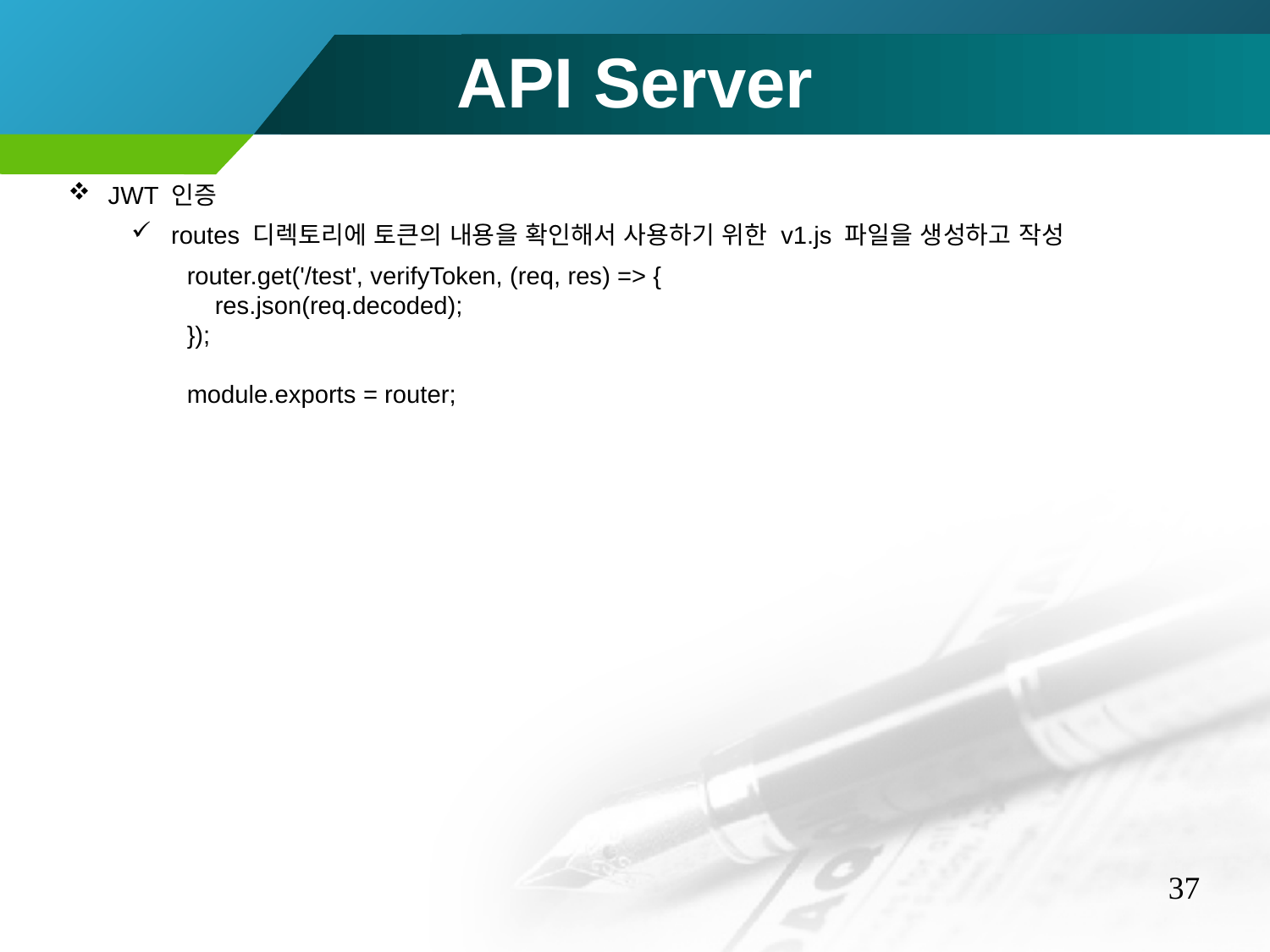

API Server
JWT 인증
routes 디렉토리에 토큰의 내용을 확인해서 사용하기 위한 v1.js 파일을 생성하고 작성
router.get('/test', verifyToken, (req, res) => {
    res.json(req.decoded);
});

module.exports = router;
37